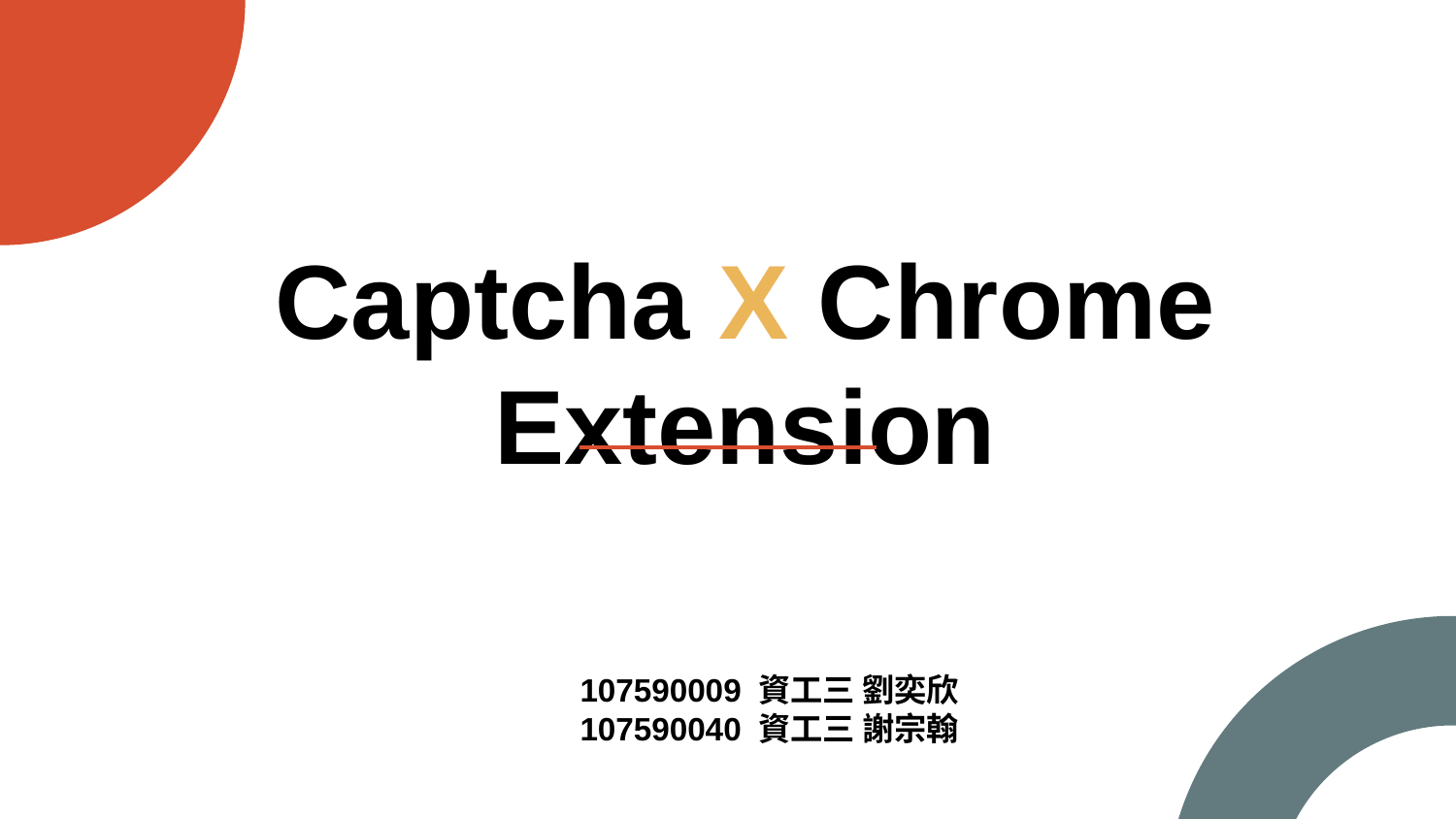

# Captcha X Chrome Extension

107590009 資工三 劉奕欣
107590040 資工三 謝宗翰